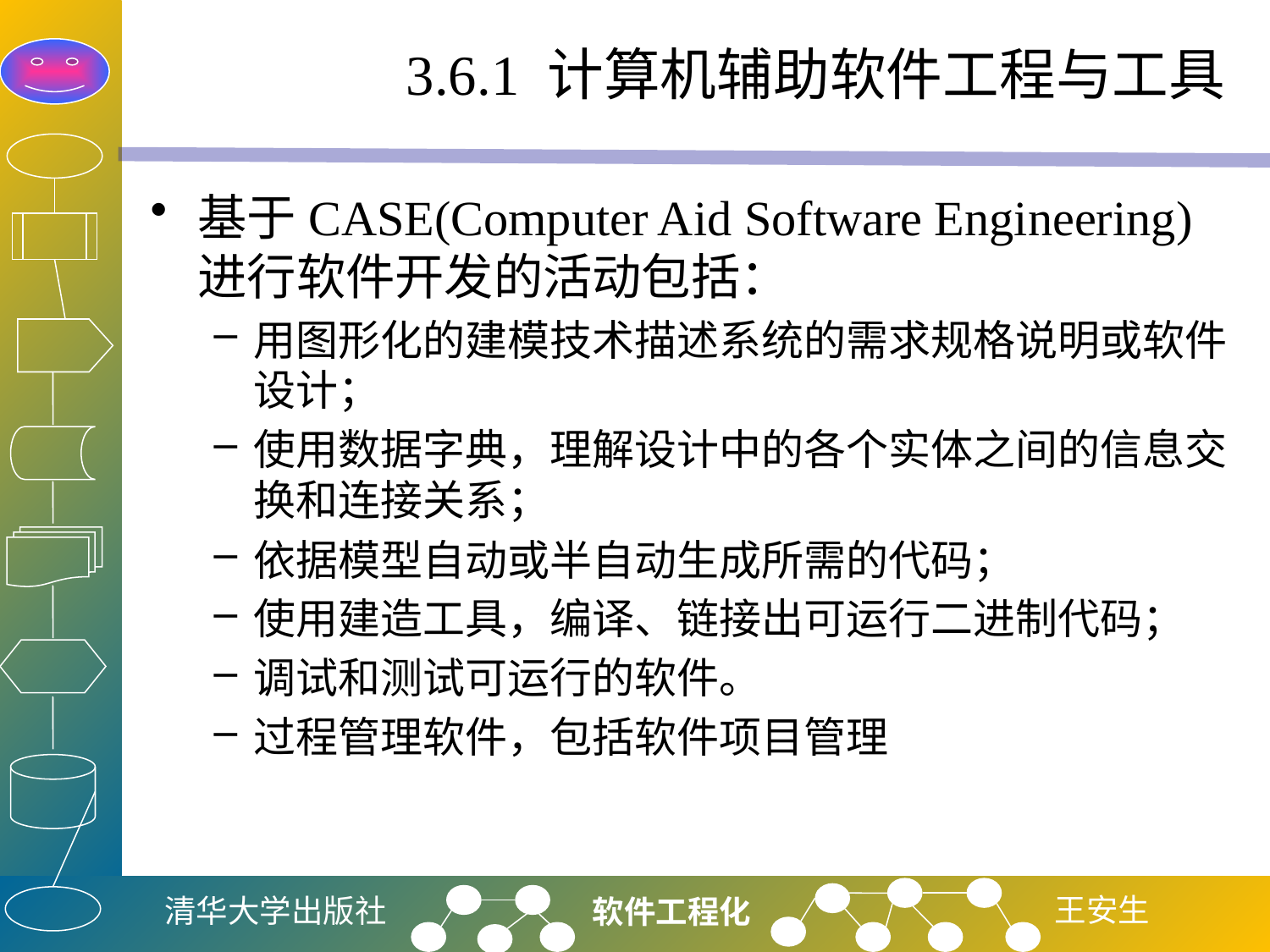

# 3.6.1 计算机辅助软件工程与工具
基于CASE(Computer Aid Software Engineering)进行软件开发的活动包括：
用图形化的建模技术描述系统的需求规格说明或软件设计；
使用数据字典，理解设计中的各个实体之间的信息交换和连接关系；
依据模型自动或半自动生成所需的代码；
使用建造工具，编译、链接出可运行二进制代码；
调试和测试可运行的软件。
过程管理软件，包括软件项目管理